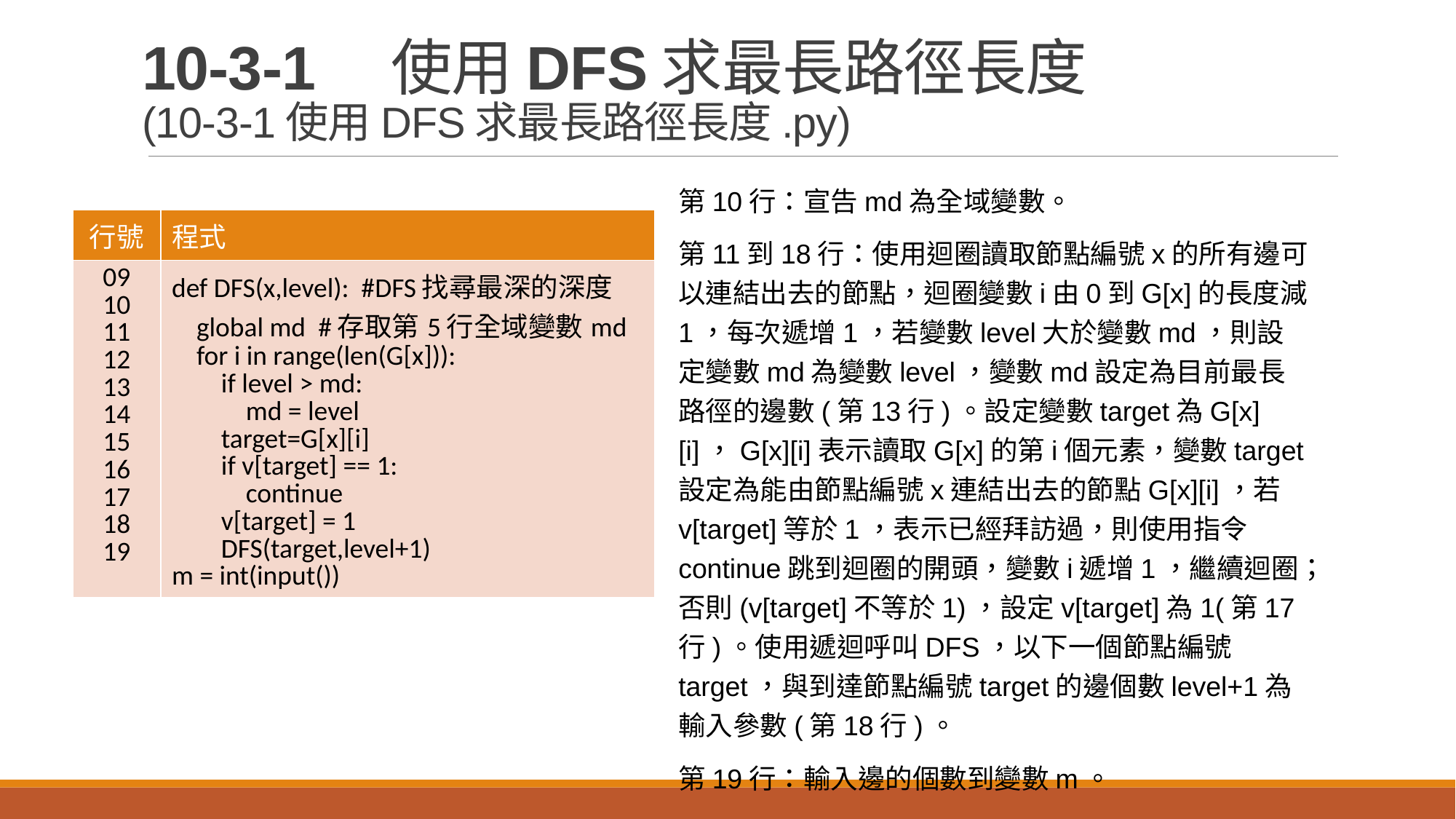

# 10-3-1　使用DFS求最長路徑長度 (10-3-1使用DFS求最長路徑長度.py)

第10行：宣告md為全域變數。
第11到18行：使用迴圈讀取節點編號x的所有邊可以連結出去的節點，迴圈變數i由0到G[x]的長度減1，每次遞增1，若變數level大於變數md，則設定變數md為變數level，變數md設定為目前最長路徑的邊數(第13行)。設定變數target為G[x][i]，G[x][i]表示讀取G[x]的第i個元素，變數target設定為能由節點編號x連結出去的節點G[x][i]，若v[target]等於1，表示已經拜訪過，則使用指令continue跳到迴圈的開頭，變數i遞增1，繼續迴圈；否則(v[target]不等於1)，設定v[target]為1(第17行)。使用遞迴呼叫DFS，以下一個節點編號target，與到達節點編號target的邊個數level+1為輸入參數(第18行)。
第19行：輸入邊的個數到變數m。
| 行號 | 程式 |
| --- | --- |
| 09 10 11 12 13 14 15 16 17 18 19 | def DFS(x,level): #DFS找尋最深的深度 global md #存取第5行全域變數md for i in range(len(G[x])): if level > md: md = level target=G[x][i] if v[target] == 1: continue v[target] = 1 DFS(target,level+1) m = int(input()) |